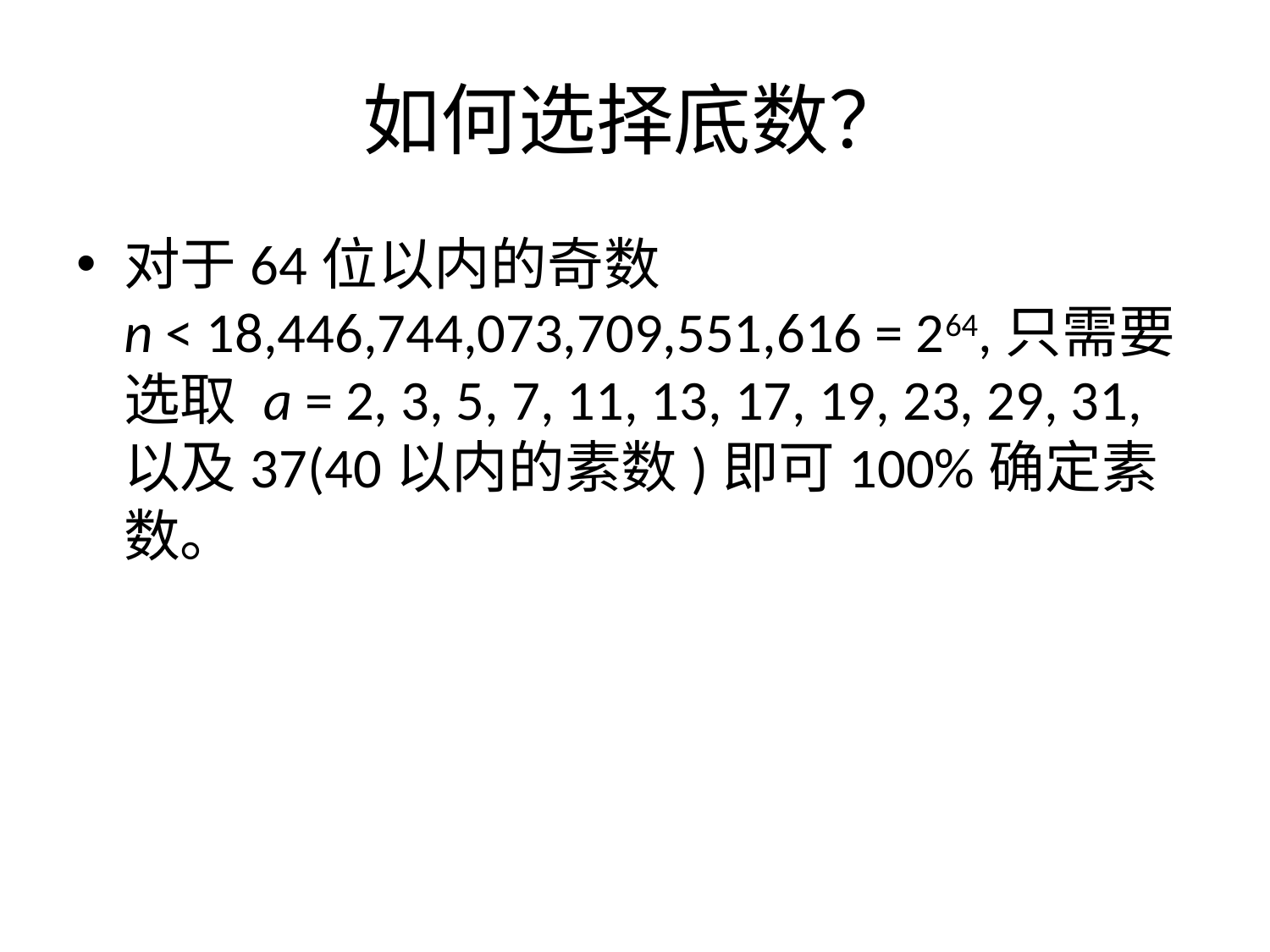

# 如何选择底数？
对于64位以内的奇数
n < 18,446,744,073,709,551,616 = 264,只需要选取 a = 2, 3, 5, 7, 11, 13, 17, 19, 23, 29, 31, 以及37(40以内的素数)即可100%确定素数。